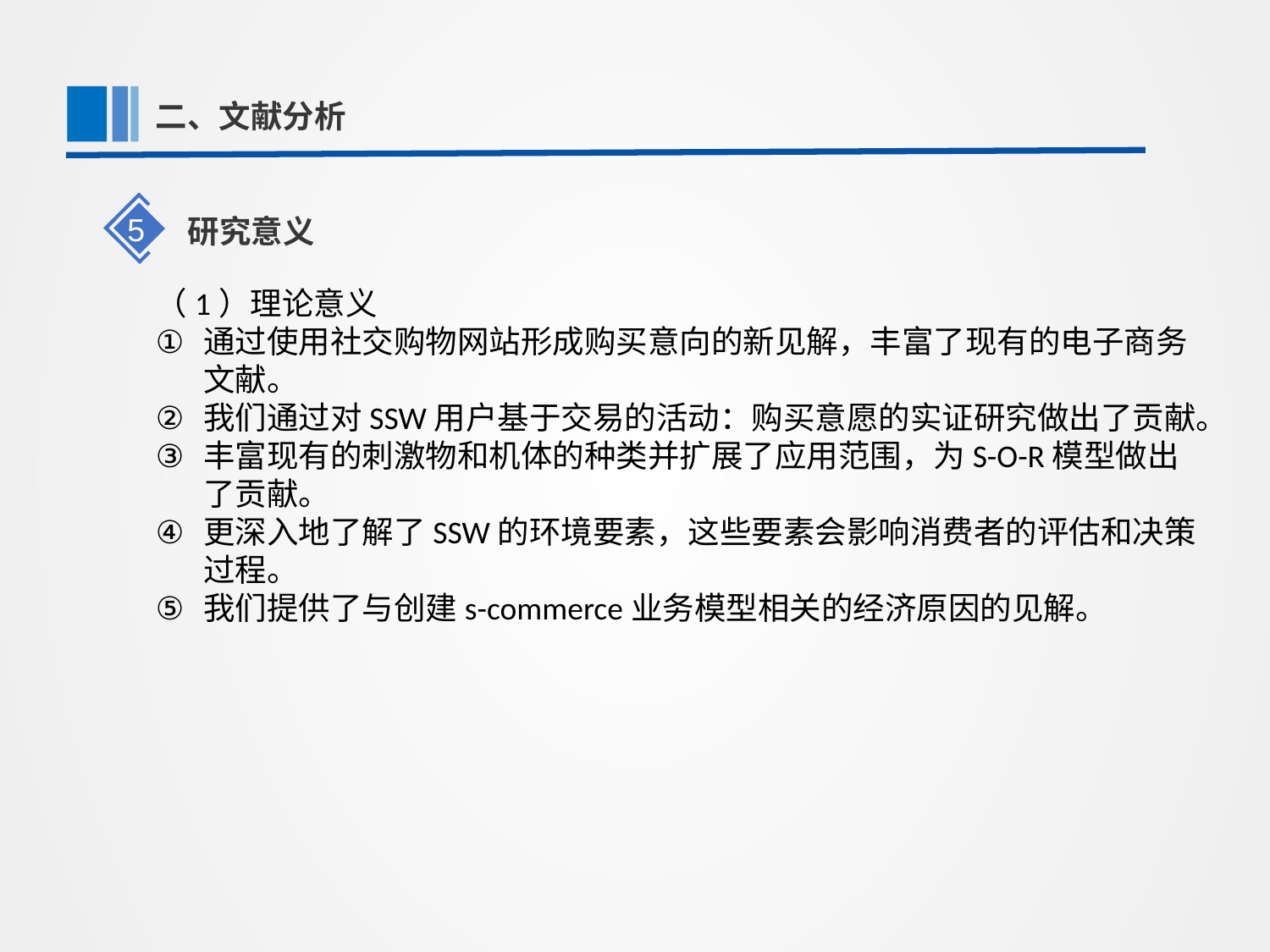

第一部分

二、文献分析

5
研究意义
（1）理论意义
通过使用社交购物网站形成购买意向的新见解，丰富了现有的电子商务文献。
我们通过对SSW用户基于交易的活动：购买意愿的实证研究做出了贡献。
丰富现有的刺激物和机体的种类并扩展了应用范围，为S-O-R模型做出了贡献。
更深入地了解了SSW的环境要素，这些要素会影响消费者的评估和决策过程。
我们提供了与创建s-commerce业务模型相关的经济原因的见解。